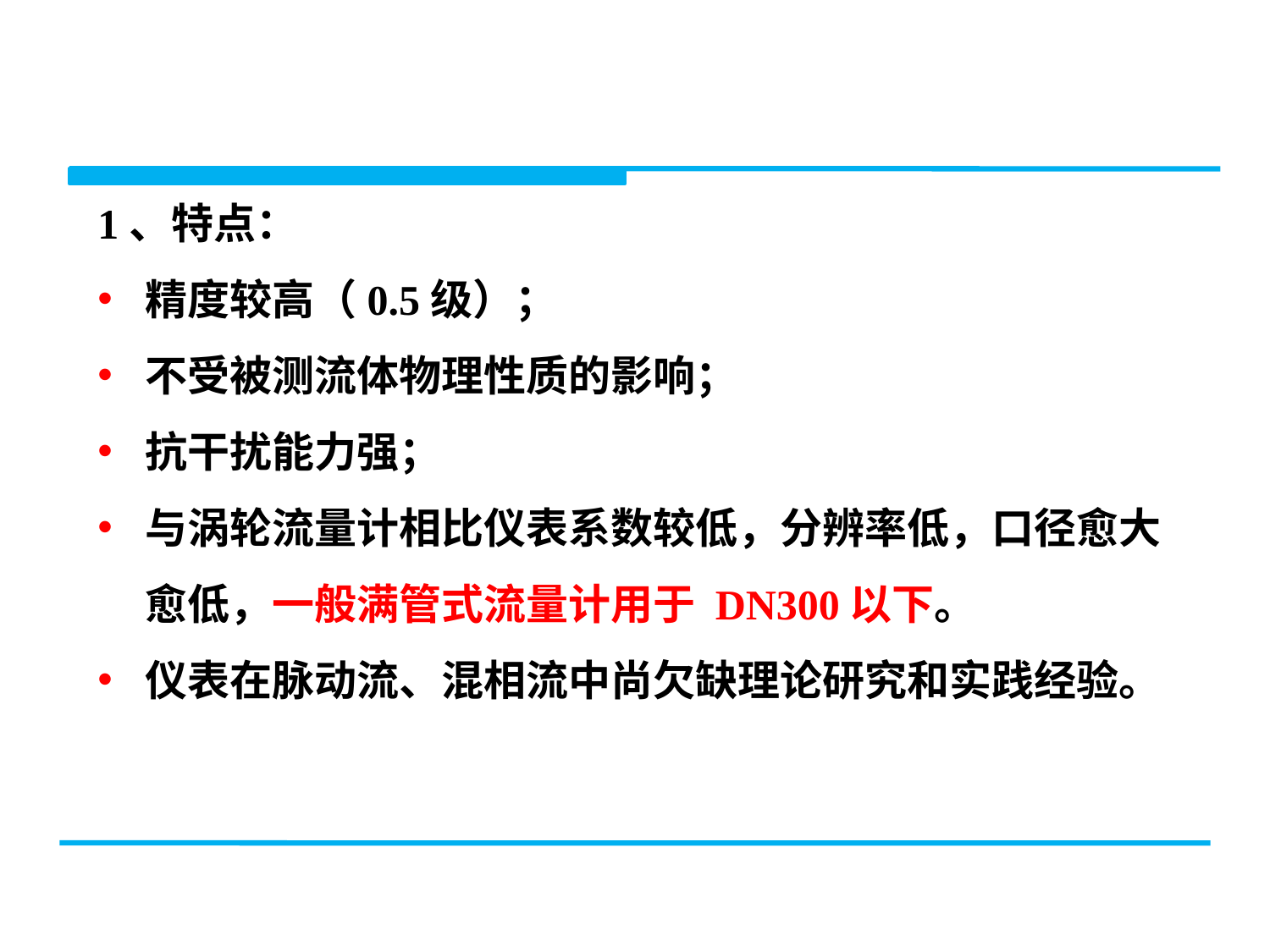

1、特点：
精度较高（0.5级）；
不受被测流体物理性质的影响；
抗干扰能力强；
与涡轮流量计相比仪表系数较低，分辨率低，口径愈大愈低，一般满管式流量计用于 DN300以下。
仪表在脉动流、混相流中尚欠缺理论研究和实践经验。